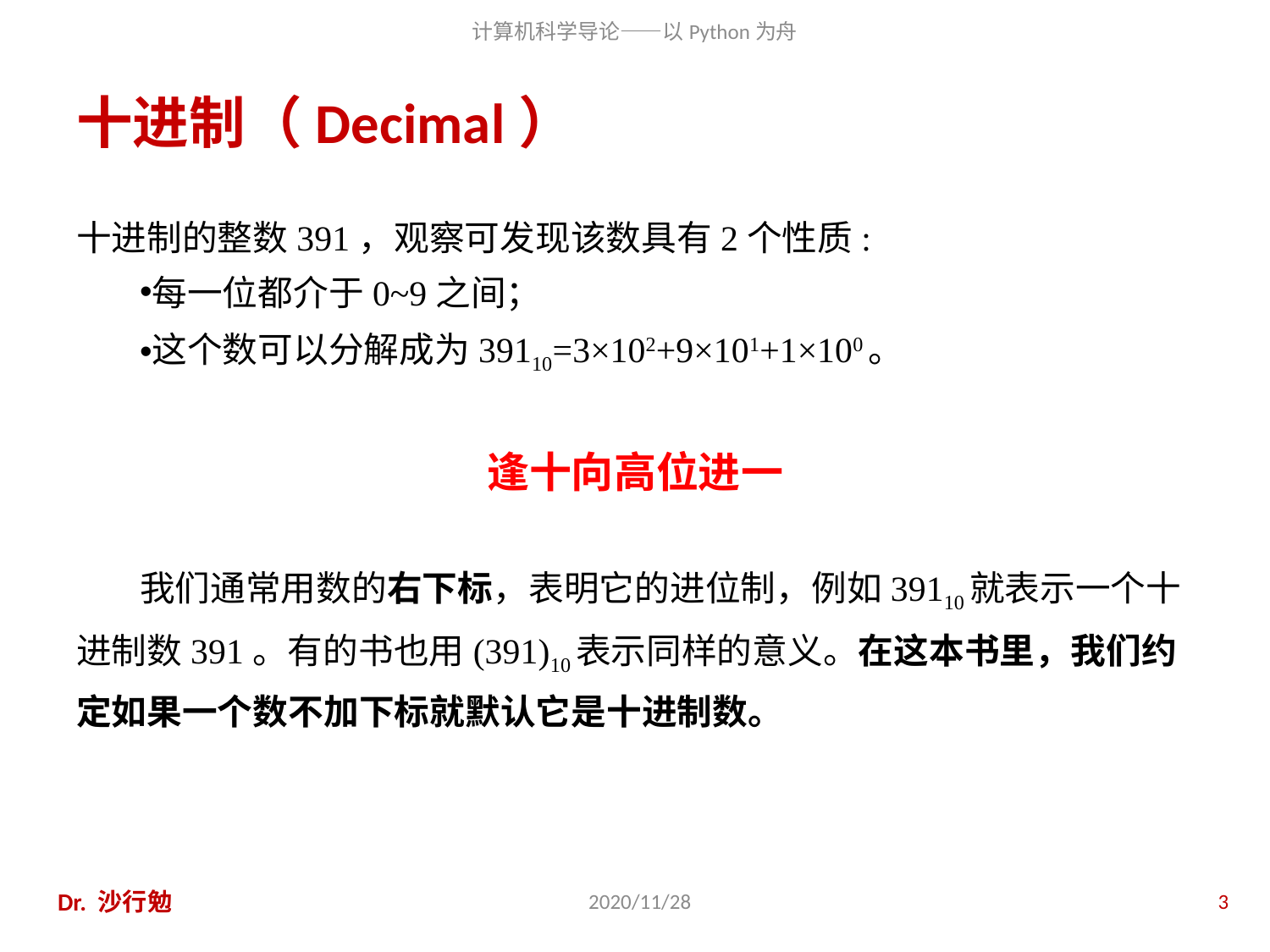

# 十进制（Decimal）
十进制的整数391，观察可发现该数具有2个性质:
每一位都介于0~9之间；
这个数可以分解成为39110=3×102+9×101+1×100。

逢十向高位进一

我们通常用数的右下标，表明它的进位制，例如39110就表示一个十进制数391。有的书也用(391)10表示同样的意义。在这本书里，我们约定如果一个数不加下标就默认它是十进制数。

Dr. 沙行勉
2020/11/28
3